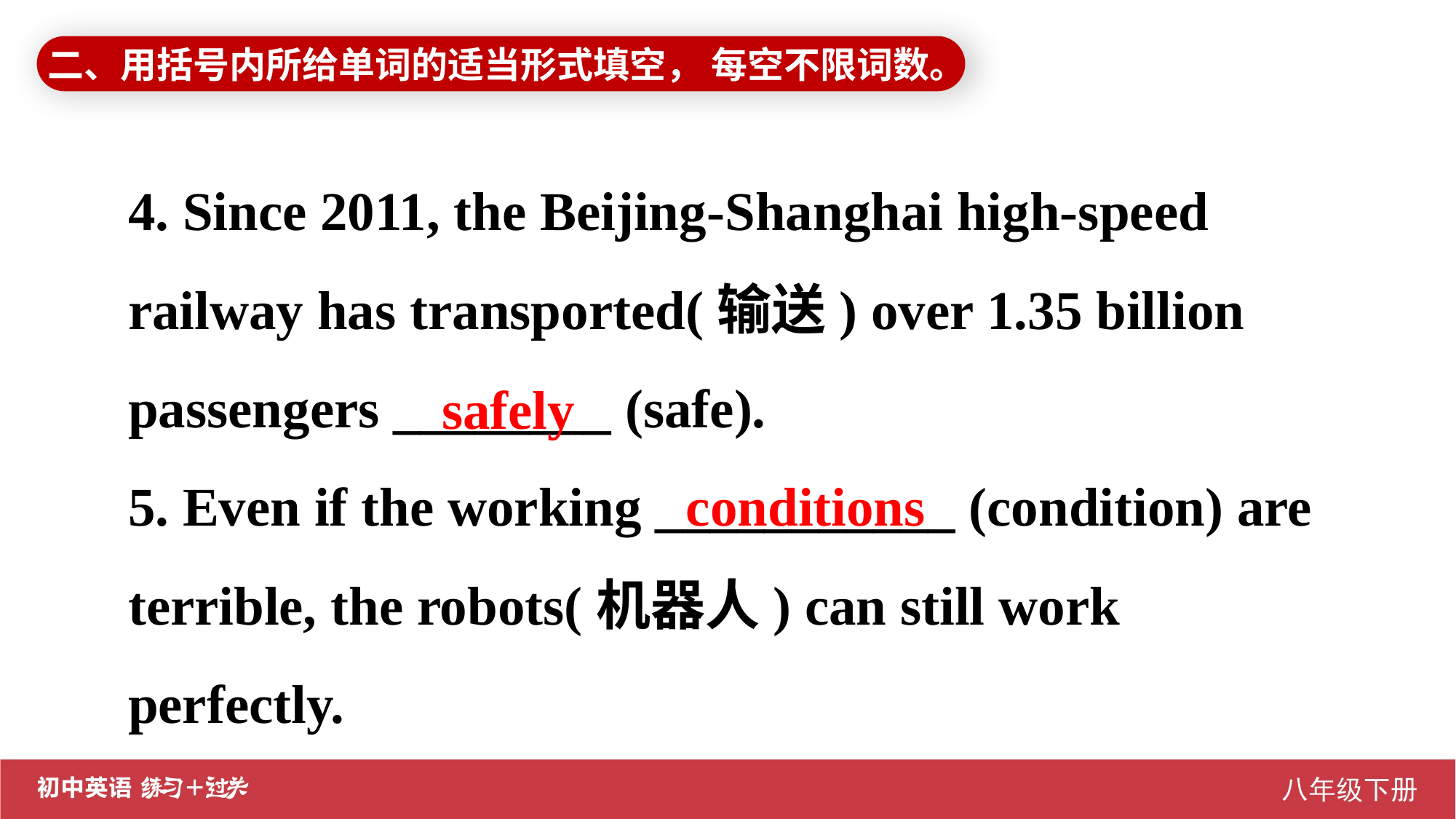

二、用括号内所给单词的适当形式填空， 每空不限词数。
4. Since 2011, the Beijing-Shanghai high-speed railway has transported(输送) over 1.35 billion passengers ________ (safe).
5. Even if the working ___________ (condition) are terrible, the robots(机器人) can still work perfectly.
safely
conditions